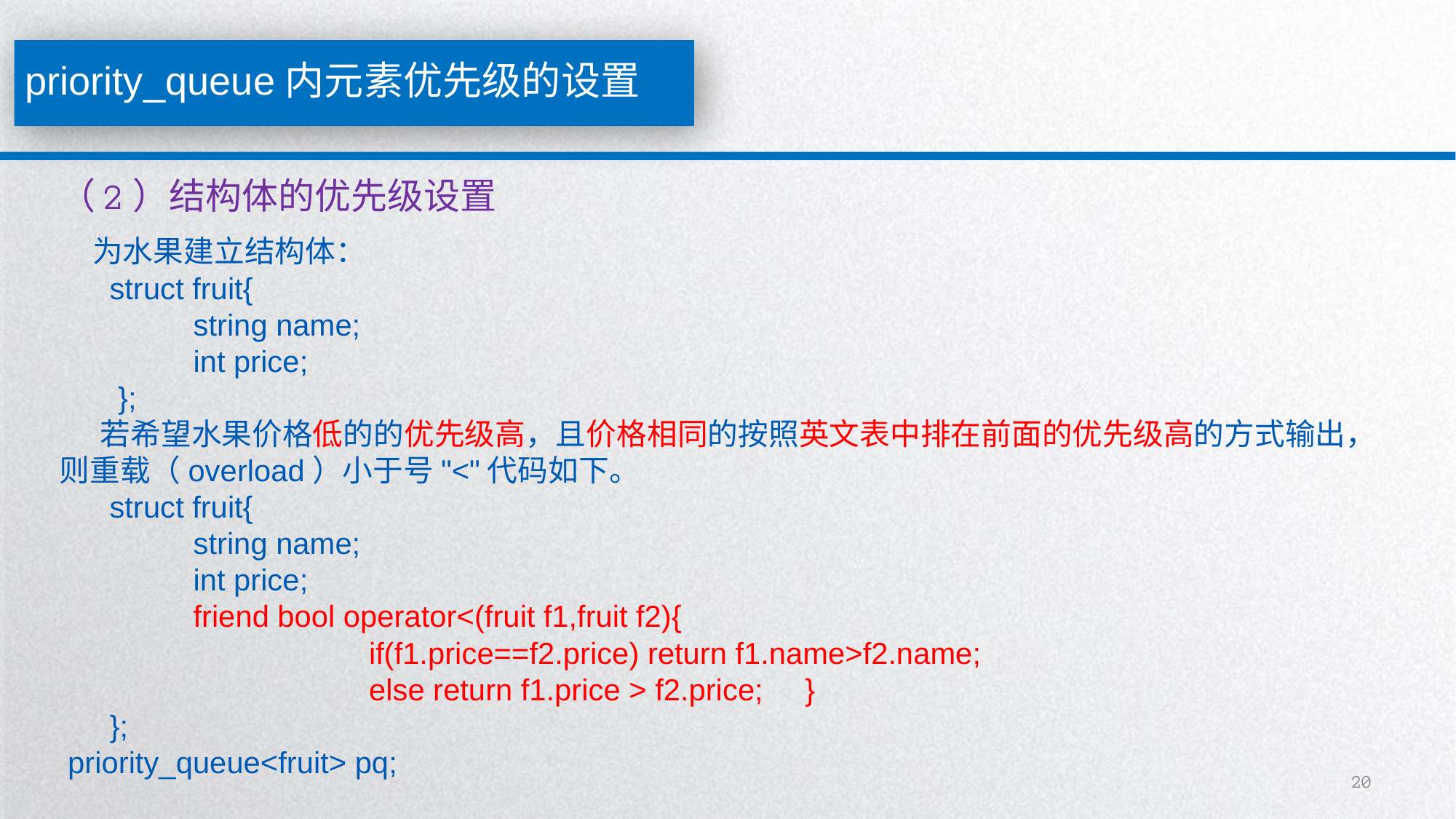

priority_queue内元素优先级的设置
（2）结构体的优先级设置
   为水果建立结构体：
      struct fruit{
                string name;
                int price;
       };
     若希望水果价格低的的优先级高，且价格相同的按照英文表中排在前面的优先级高的方式输出，则重载（overload）小于号"<"代码如下。
      struct fruit{
                string name;
                int price;
                friend bool operator<(fruit f1,fruit f2){
                                     if(f1.price==f2.price) return f1.name>f2.name;
                                     else return f1.price > f2.price;     }
      };
 priority_queue<fruit> pq;
20